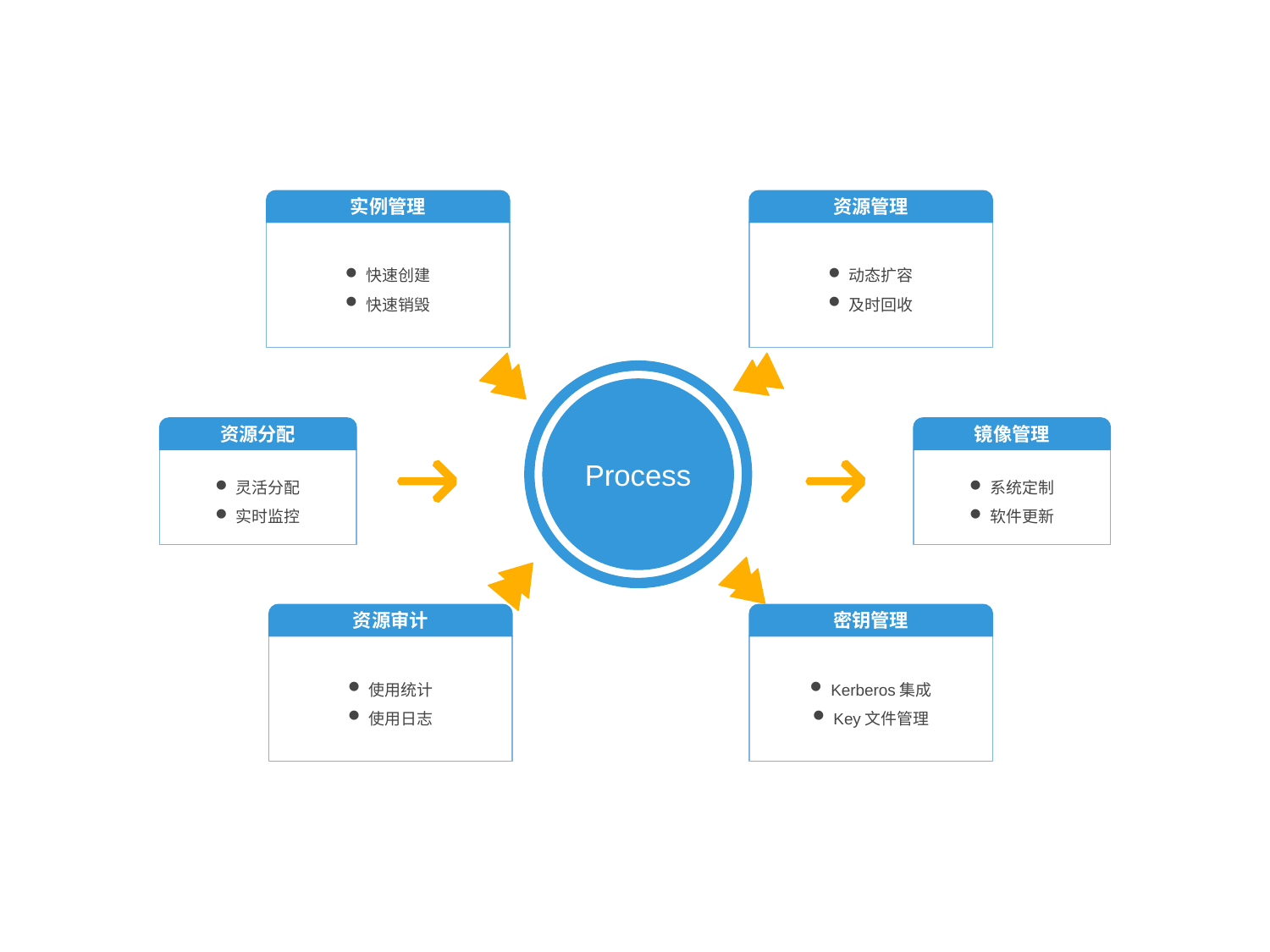

实例管理
快速创建
快速销毁
资源管理
动态扩容
及时回收

Process

资源分配
灵活分配
实时监控
镜像管理
系统定制
软件更新

资源审计
使用统计
使用日志
密钥管理
Kerberos集成
Key文件管理